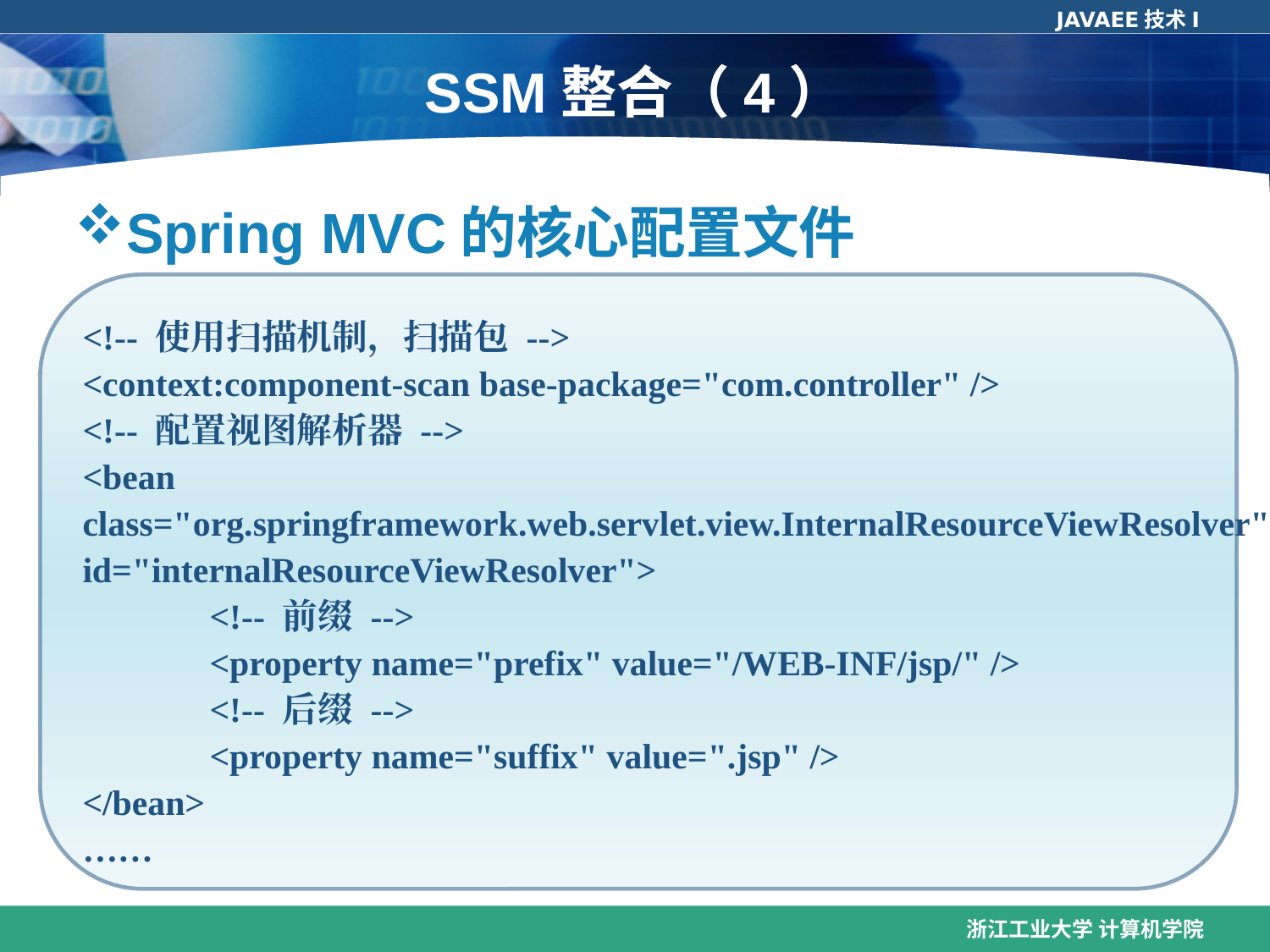

# SSM整合（4）
Spring MVC的核心配置文件
<!-- 使用扫描机制，扫描包 -->
<context:component-scan base-package="com.controller" />
<!-- 配置视图解析器 -->
<bean
class="org.springframework.web.servlet.view.InternalResourceViewResolver"
id="internalResourceViewResolver">
	<!-- 前缀 -->
	<property name="prefix" value="/WEB-INF/jsp/" />
	<!-- 后缀 -->
	<property name="suffix" value=".jsp" />
</bean>
……